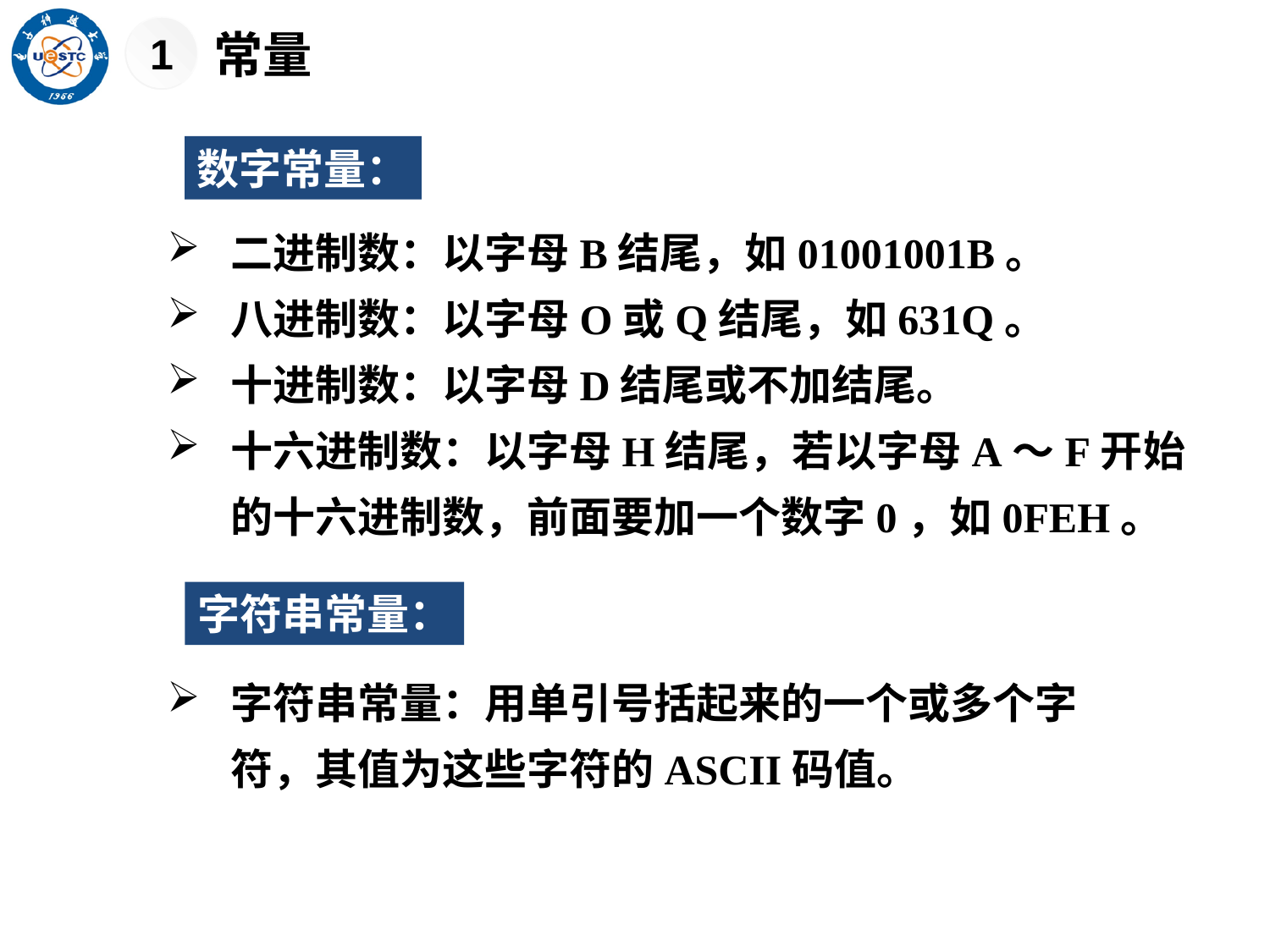

1
常量
数字常量：
二进制数：以字母B结尾，如01001001B。
八进制数：以字母O或Q结尾，如631Q。
十进制数：以字母D结尾或不加结尾。
十六进制数：以字母H结尾，若以字母A～F开始的十六进制数，前面要加一个数字0，如0FEH。
字符串常量：
字符串常量：用单引号括起来的一个或多个字符，其值为这些字符的ASCII码值。